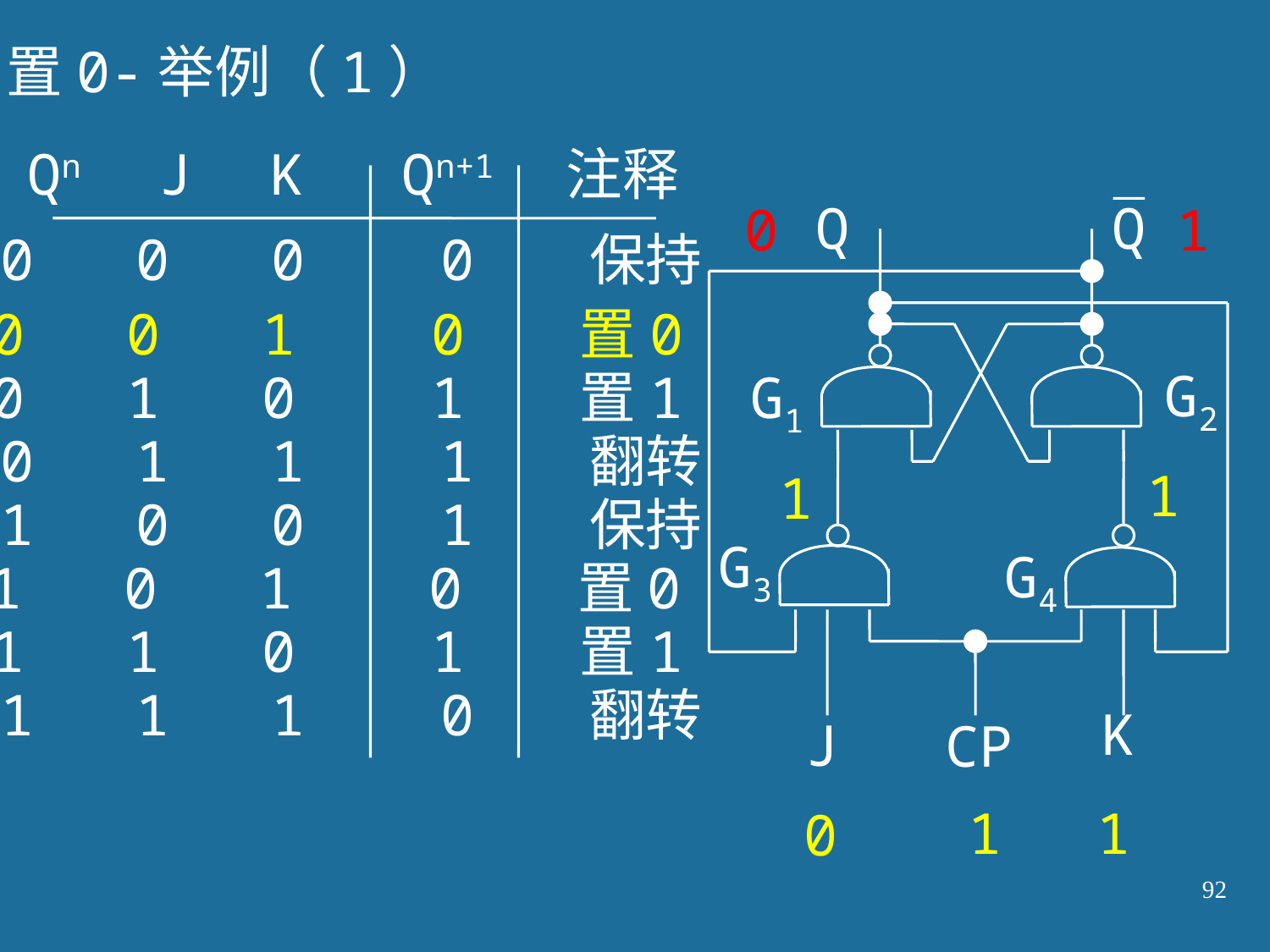

置0-举例（1）
Qn    J    K     Qn+1   注释

Q
Q
0
1

0   0   0    0   保持

0   0   1    0   置0

G2
0   1   0    1   置1
G1

0   1   1    1   翻转

1
1

1   0   0    1   保持
G3

G4

1   0   1    0   置0

1   1   0    1   置1

1   1   1    0   翻转
K
J
CP
1
1
0
92